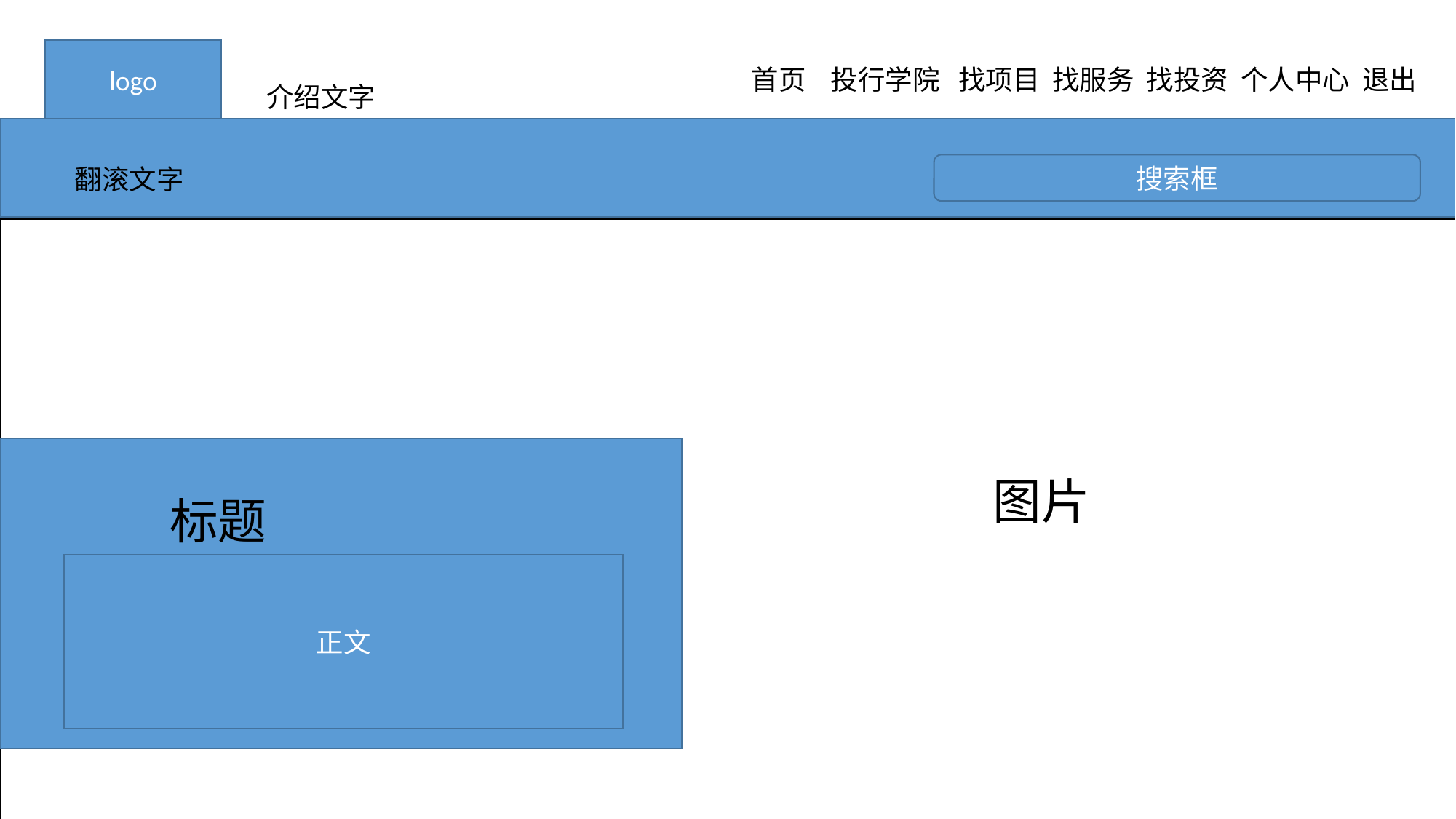

logo
首页    投行学院   找项目  找服务  找投资  个人中心  退出
介绍文字

搜索框
翻滚文字

图片
标题
正文